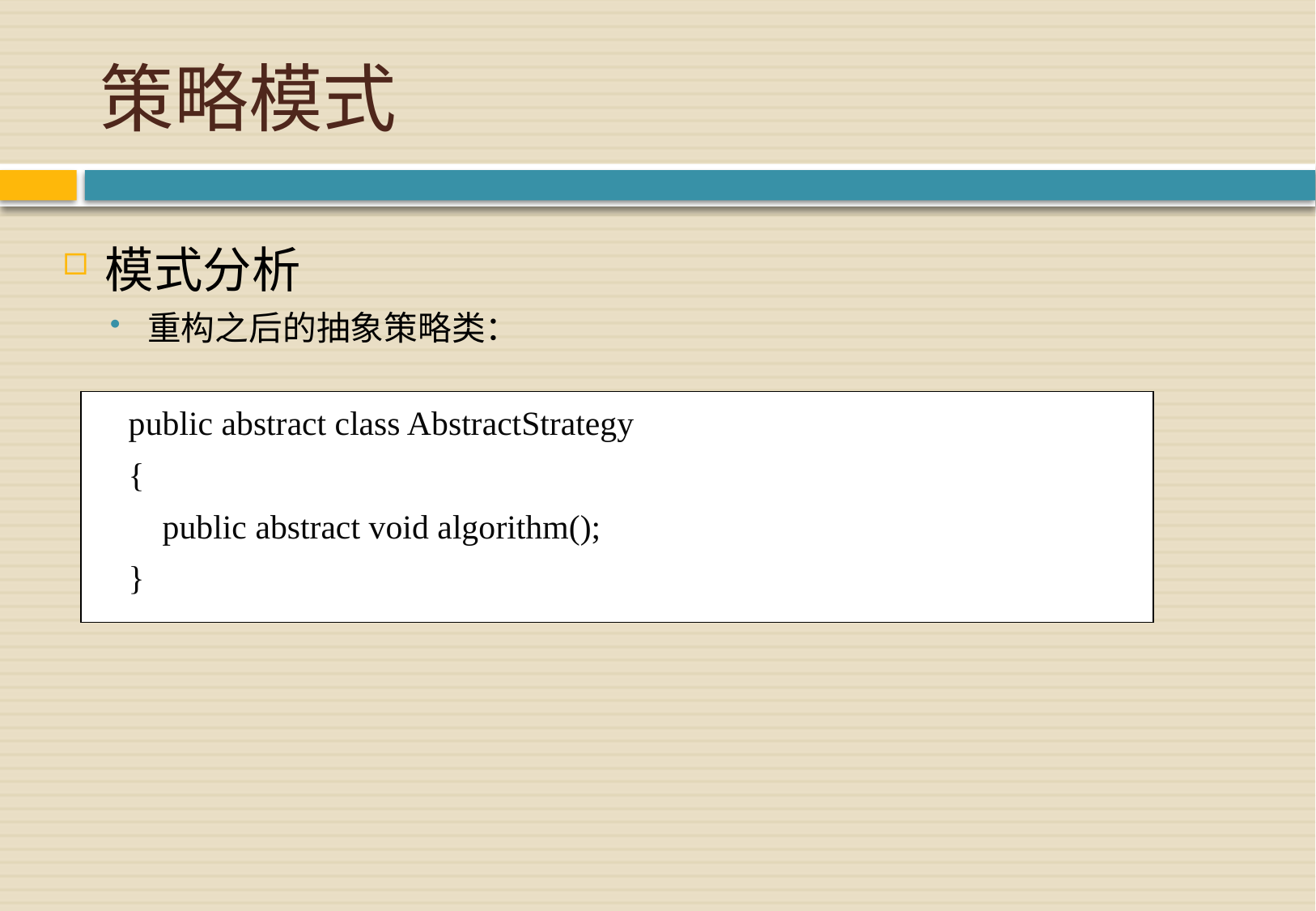

# 策略模式
模式分析
重构之后的抽象策略类：
| public abstract class AbstractStrategy { public abstract void algorithm(); } |
| --- |